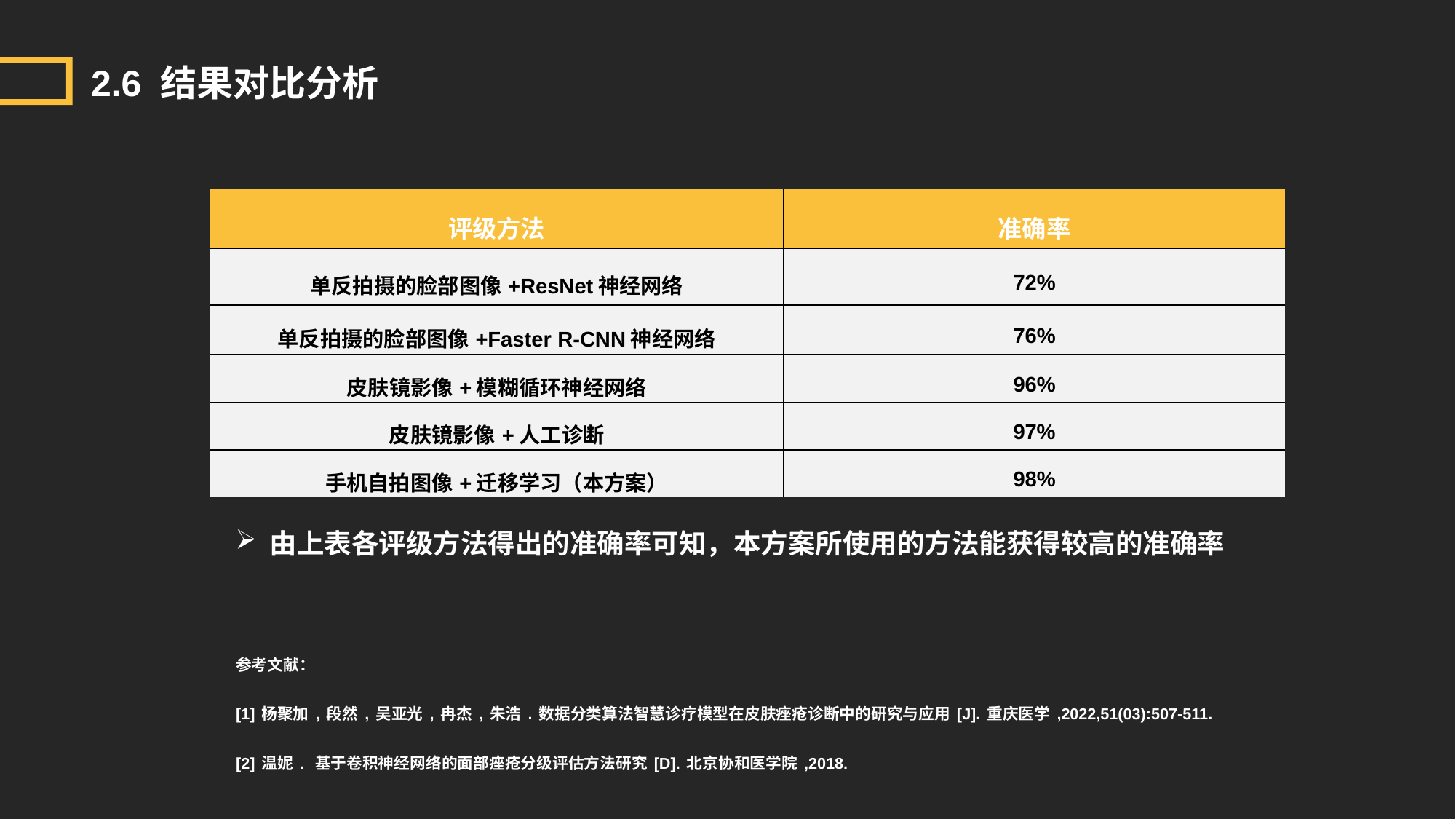

2.6 结果对比分析

| 评级方法 | 准确率 |
| --- | --- |
| 单反拍摄的脸部图像+ResNet神经网络 | 72% |
| 单反拍摄的脸部图像+Faster R-CNN神经网络 | 76% |
| 皮肤镜影像+模糊循环神经网络 | 96% |
| 皮肤镜影像+人工诊断 | 97% |
| 手机自拍图像+迁移学习（本方案） | 98% |
由上表各评级方法得出的准确率可知，本方案所使用的方法能获得较高的准确率
参考文献：
[1]杨聚加,段然,吴亚光,冉杰,朱浩.数据分类算法智慧诊疗模型在皮肤痤疮诊断中的研究与应用[J].重庆医学,2022,51(03):507-511.
[2]温妮. 基于卷积神经网络的面部痤疮分级评估方法研究[D].北京协和医学院,2018.